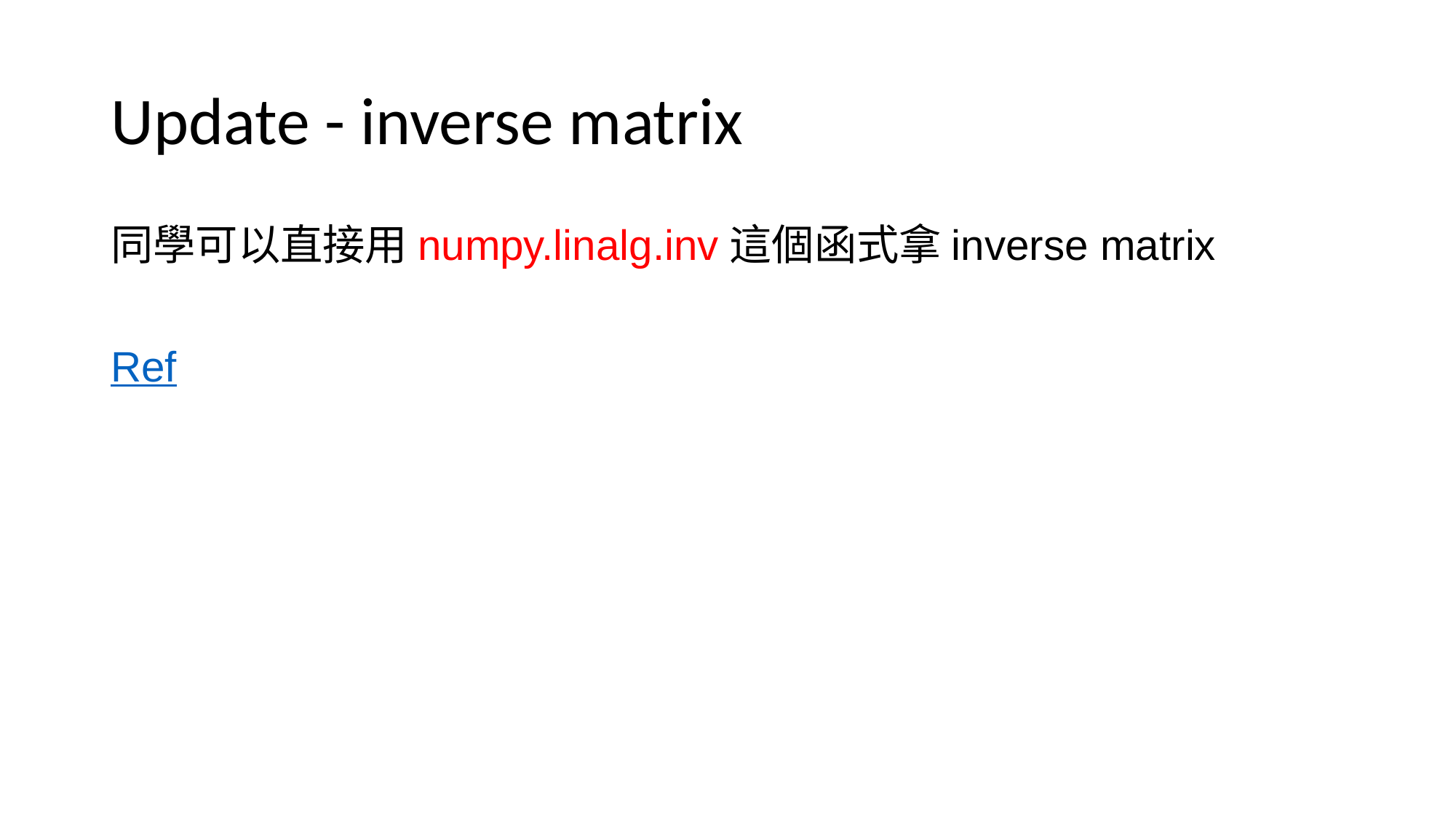

# Update - inverse matrix
同學可以直接用numpy.linalg.inv這個函式拿inverse matrix

Ref